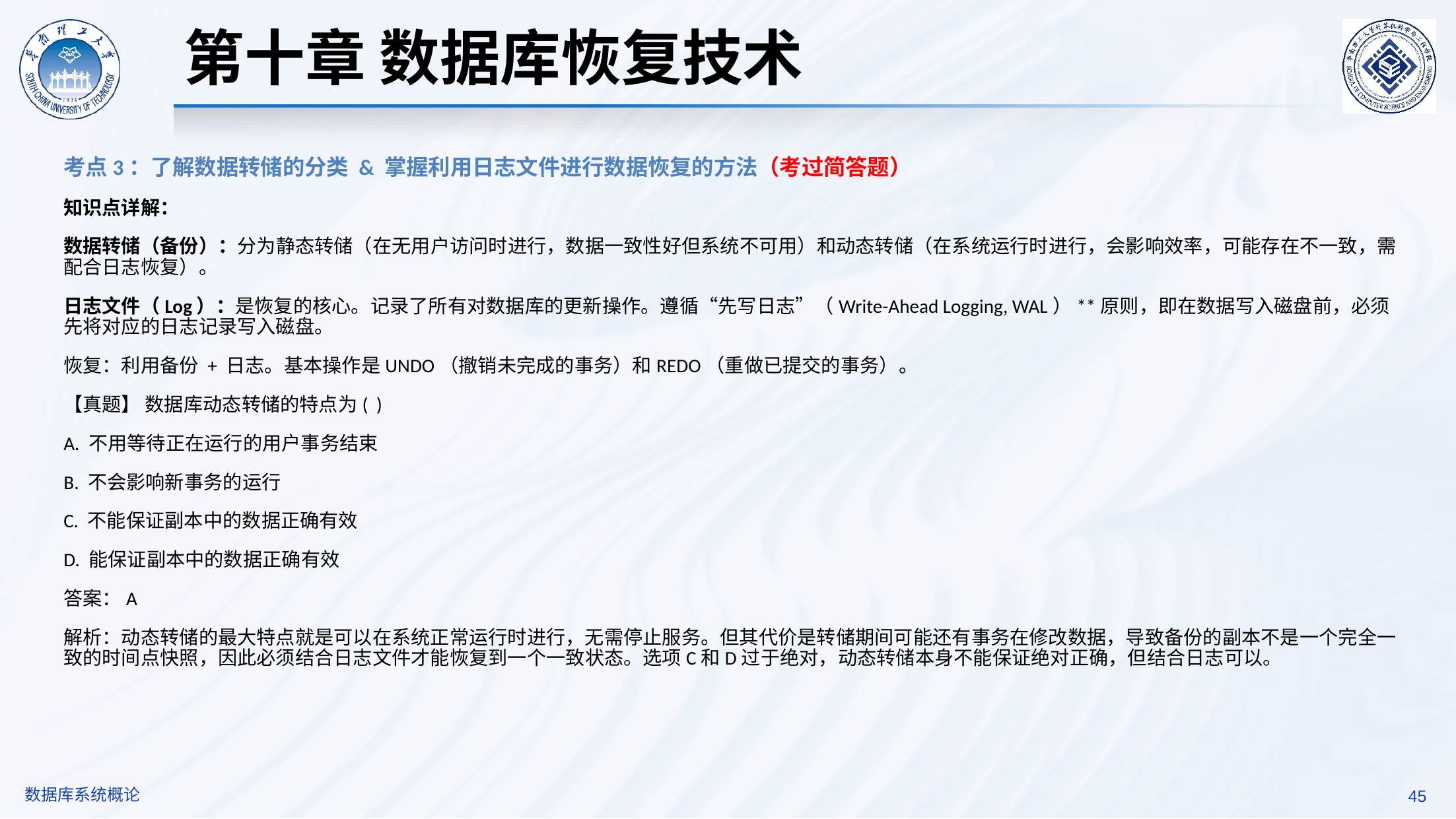

第十章 数据库恢复技术

考点3：了解数据转储的分类 & 掌握利用日志文件进行数据恢复的方法（考过简答题）
知识点详解：
数据转储（备份）：分为静态转储（在无用户访问时进行，数据一致性好但系统不可用）和动态转储（在系统运行时进行，会影响效率，可能存在不一致，需配合日志恢复）。
日志文件（Log）：是恢复的核心。记录了所有对数据库的更新操作。遵循“先写日志”（Write-Ahead Logging, WAL）**原则，即在数据写入磁盘前，必须先将对应的日志记录写入磁盘。
恢复：利用备份 + 日志。基本操作是UNDO（撤销未完成的事务）和REDO（重做已提交的事务）。
【真题】 数据库动态转储的特点为(  )
A. 不用等待正在运行的用户事务结束
B. 不会影响新事务的运行
C. 不能保证副本中的数据正确有效
D. 能保证副本中的数据正确有效
答案：A
解析：动态转储的最大特点就是可以在系统正常运行时进行，无需停止服务。但其代价是转储期间可能还有事务在修改数据，导致备份的副本不是一个完全一致的时间点快照，因此必须结合日志文件才能恢复到一个一致状态。选项C和D过于绝对，动态转储本身不能保证绝对正确，但结合日志可以。